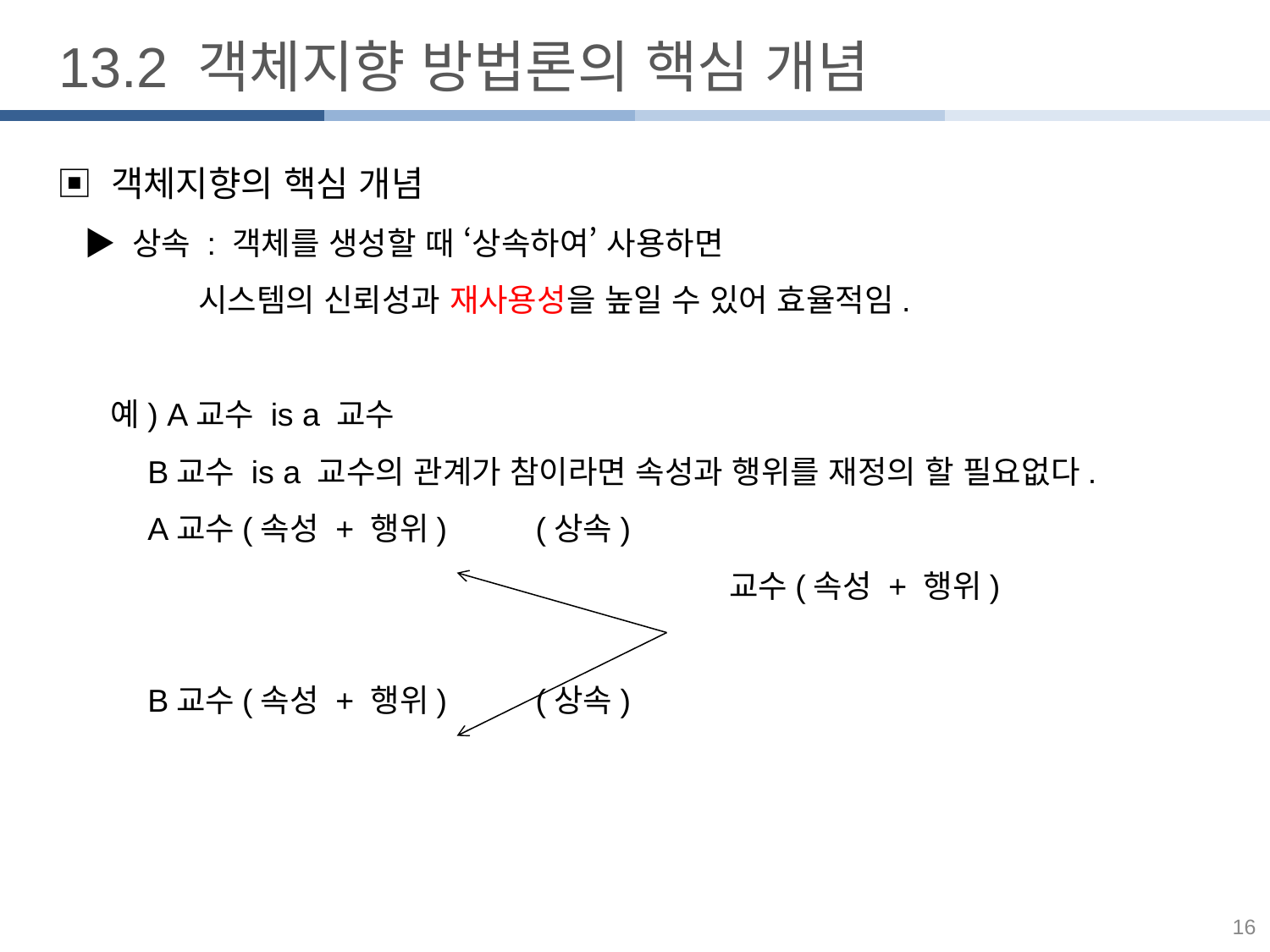

13.2 객체지향 방법론의 핵심 개념
▣ 객체지향의 핵심 개념
   ▶ 상속 : 객체를 생성할 때 ‘상속하여’ 사용하면
               시스템의 신뢰성과 재사용성을 높일 수 있어 효율적임.

 예) A교수 is a 교수
      B교수 is a 교수의 관계가 참이라면 속성과 행위를 재정의 할 필요없다.
      A교수(속성 + 행위)          (상속)
					교수(속성 + 행위)

      B교수(속성 + 행위)          (상속)

16